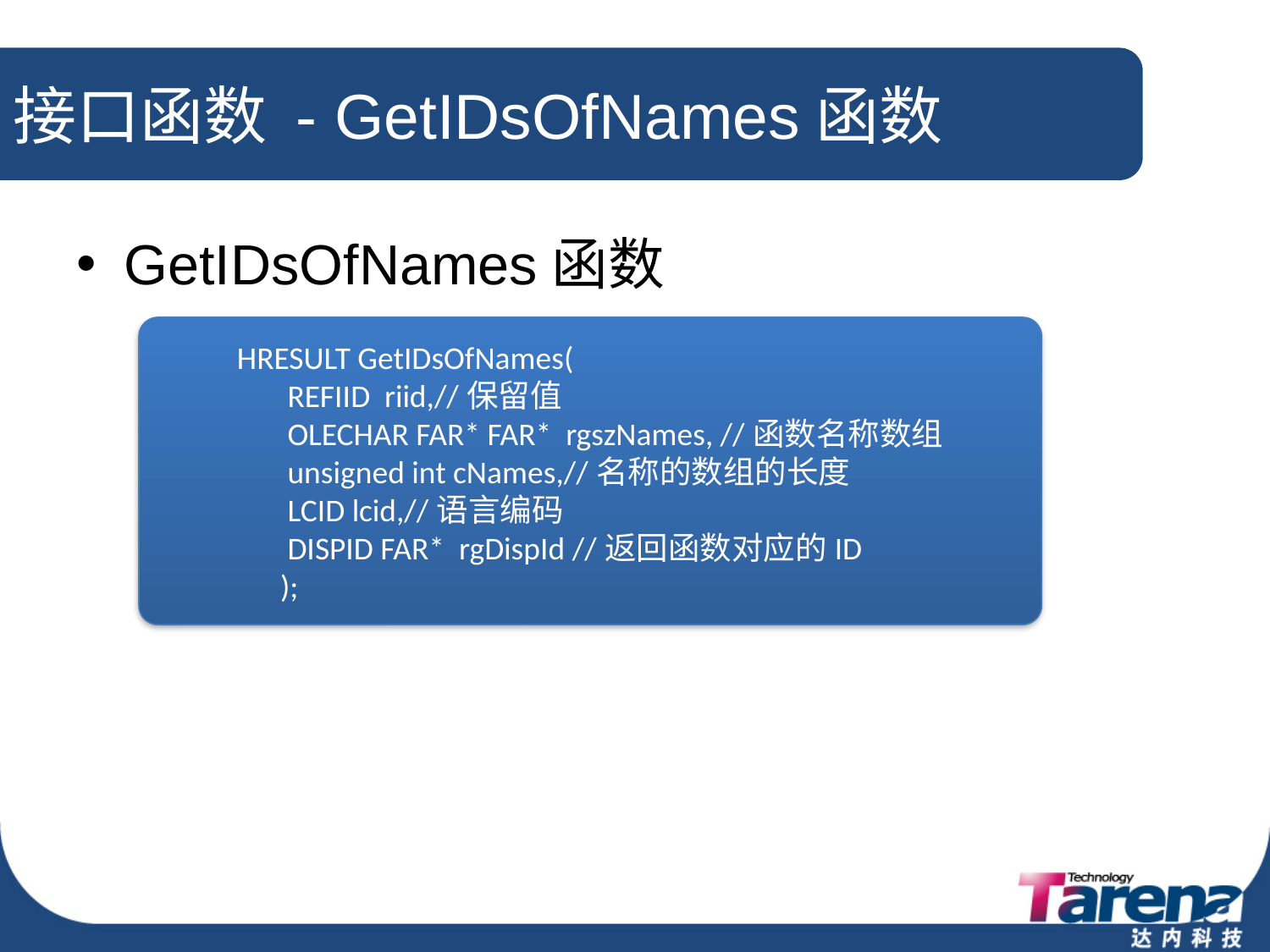

# 接口函数 - GetIDsOfNames函数
GetIDsOfNames函数

HRESULT GetIDsOfNames(
       REFIID  riid,//保留值
       OLECHAR FAR* FAR*  rgszNames, //函数名称数组
       unsigned int cNames,//名称的数组的长度
       LCID lcid,//语言编码
       DISPID FAR*  rgDispId //返回函数对应的ID
      );